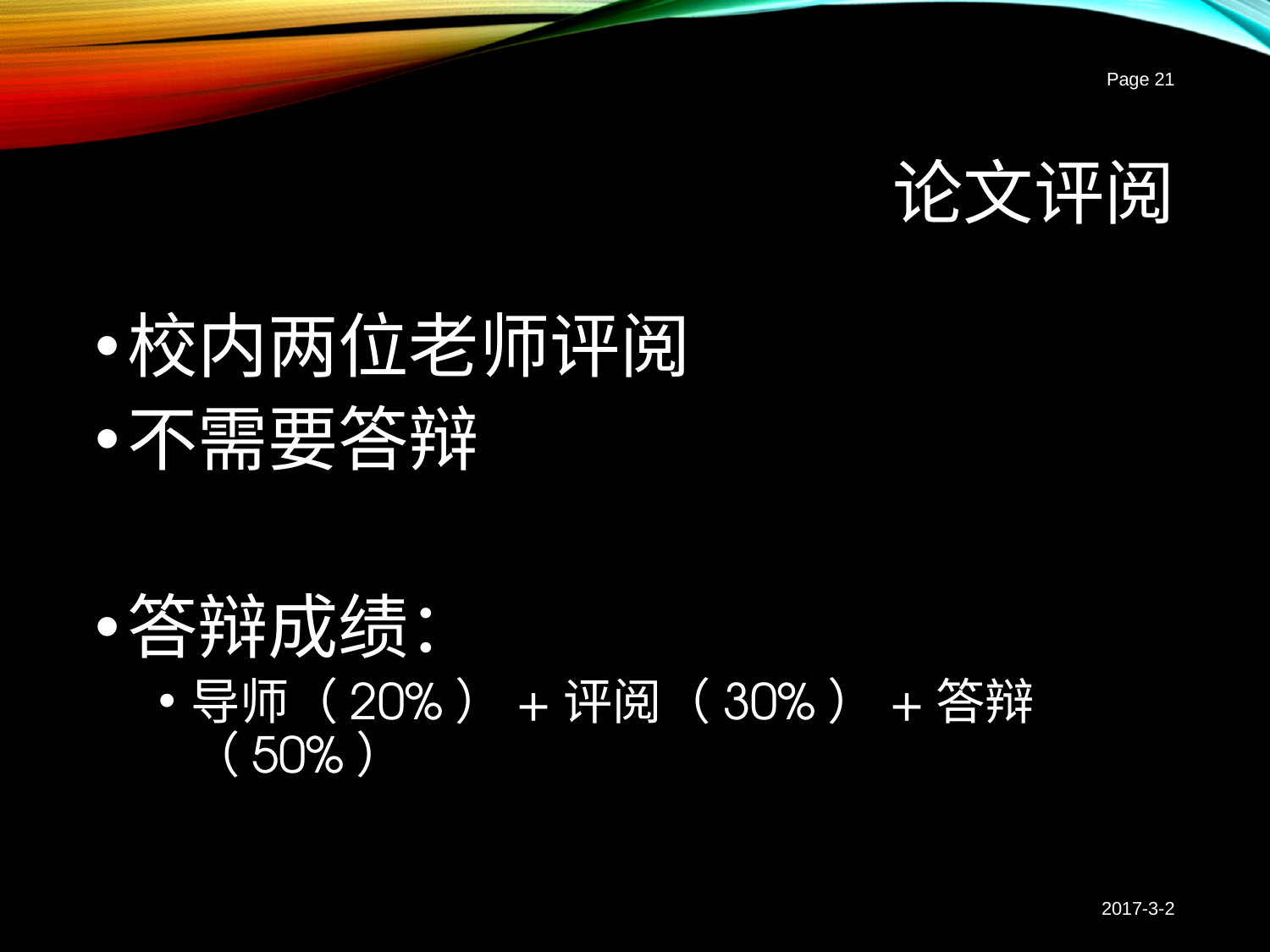

Page 21
# 论文评阅
校内两位老师评阅
不需要答辩

答辩成绩：
导师（20%）+评阅（30%）+答辩（50%）
2017-3-2